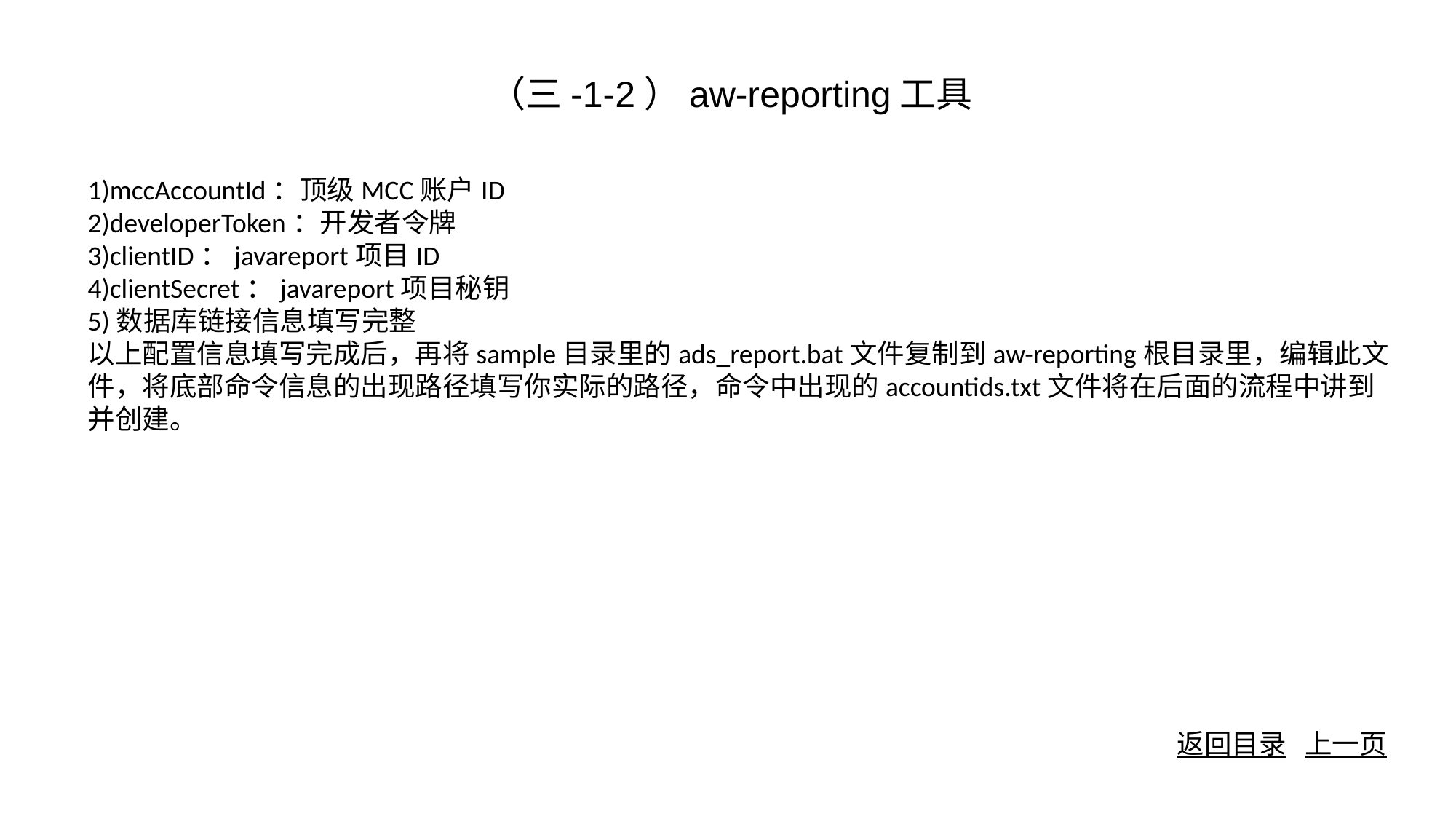

（三-1-2）aw-reporting工具

1)mccAccountId：顶级MCC账户ID
2)developerToken：开发者令牌
3)clientID：javareport项目ID
4)clientSecret：javareport项目秘钥
5)数据库链接信息填写完整
以上配置信息填写完成后，再将sample目录里的ads_report.bat文件复制到aw-reporting根目录里，编辑此文件，将底部命令信息的出现路径填写你实际的路径，命令中出现的accountids.txt文件将在后面的流程中讲到并创建。

返回目录   上一页